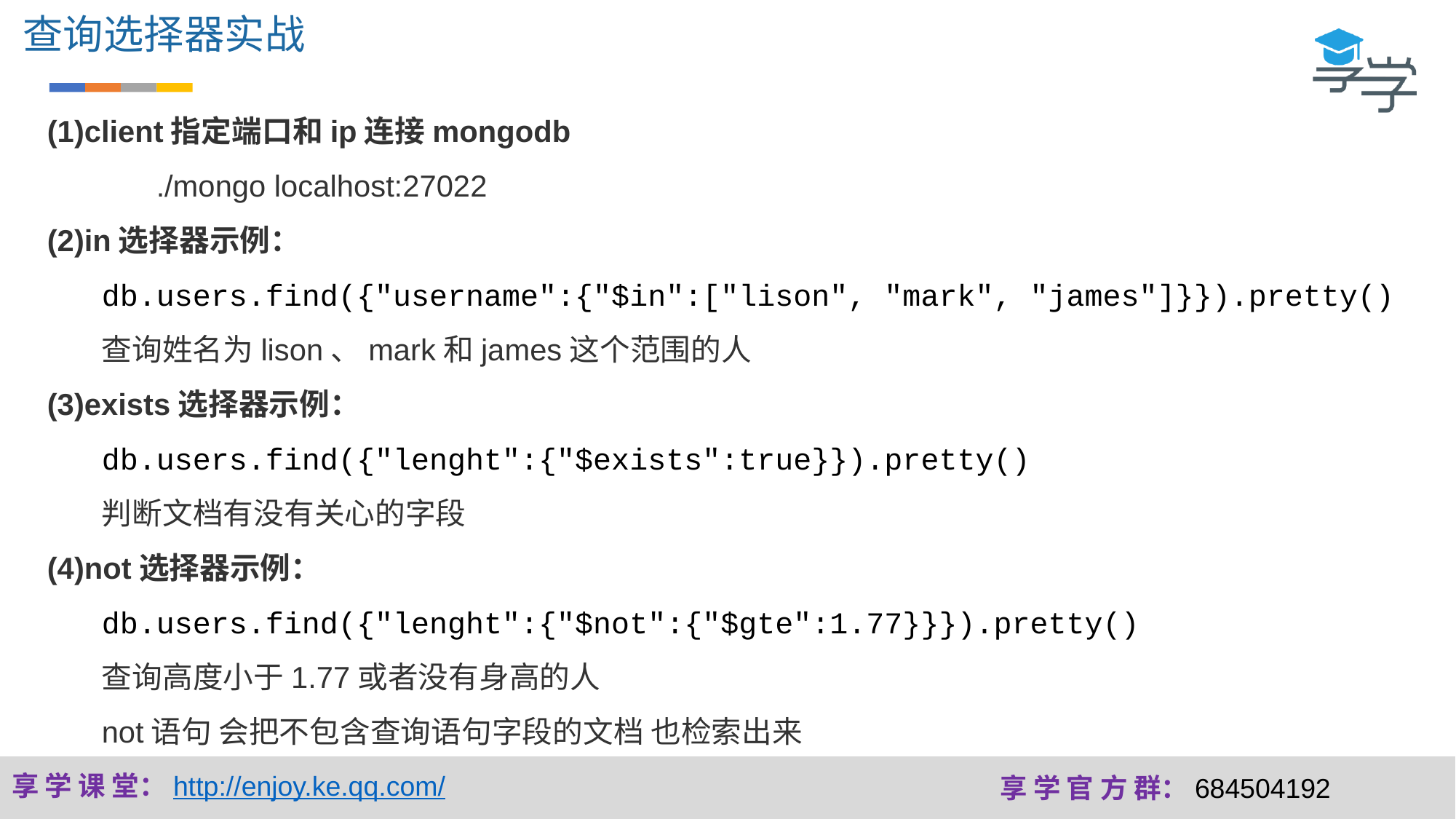

查询选择器实战

(1)client指定端口和ip连接mongodb
	./mongo localhost:27022
(2)in选择器示例：
db.users.find({"username":{"$in":["lison", "mark", "james"]}}).pretty()
查询姓名为lison、mark和james这个范围的人
(3)exists选择器示例：
db.users.find({"lenght":{"$exists":true}}).pretty()
判断文档有没有关心的字段
(4)not选择器示例：
db.users.find({"lenght":{"$not":{"$gte":1.77}}}).pretty()
查询高度小于1.77或者没有身高的人
not语句 会把不包含查询语句字段的文档 也检索出来